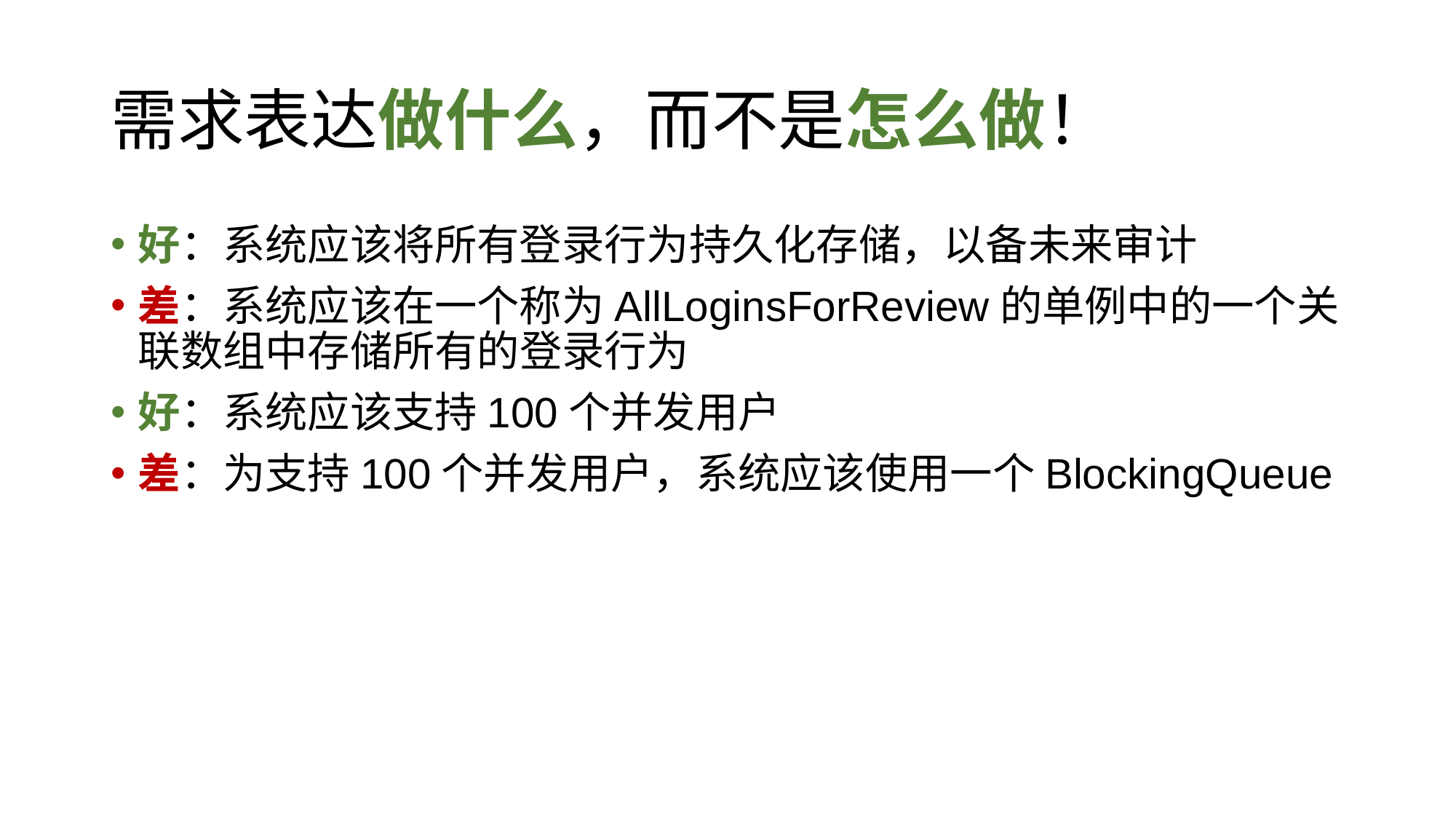

# 需求表达做什么，而不是怎么做！
好：系统应该将所有登录行为持久化存储，以备未来审计
差：系统应该在一个称为AllLoginsForReview的单例中的一个关联数组中存储所有的登录行为
好：系统应该支持100个并发用户
差：为支持100个并发用户，系统应该使用一个BlockingQueue